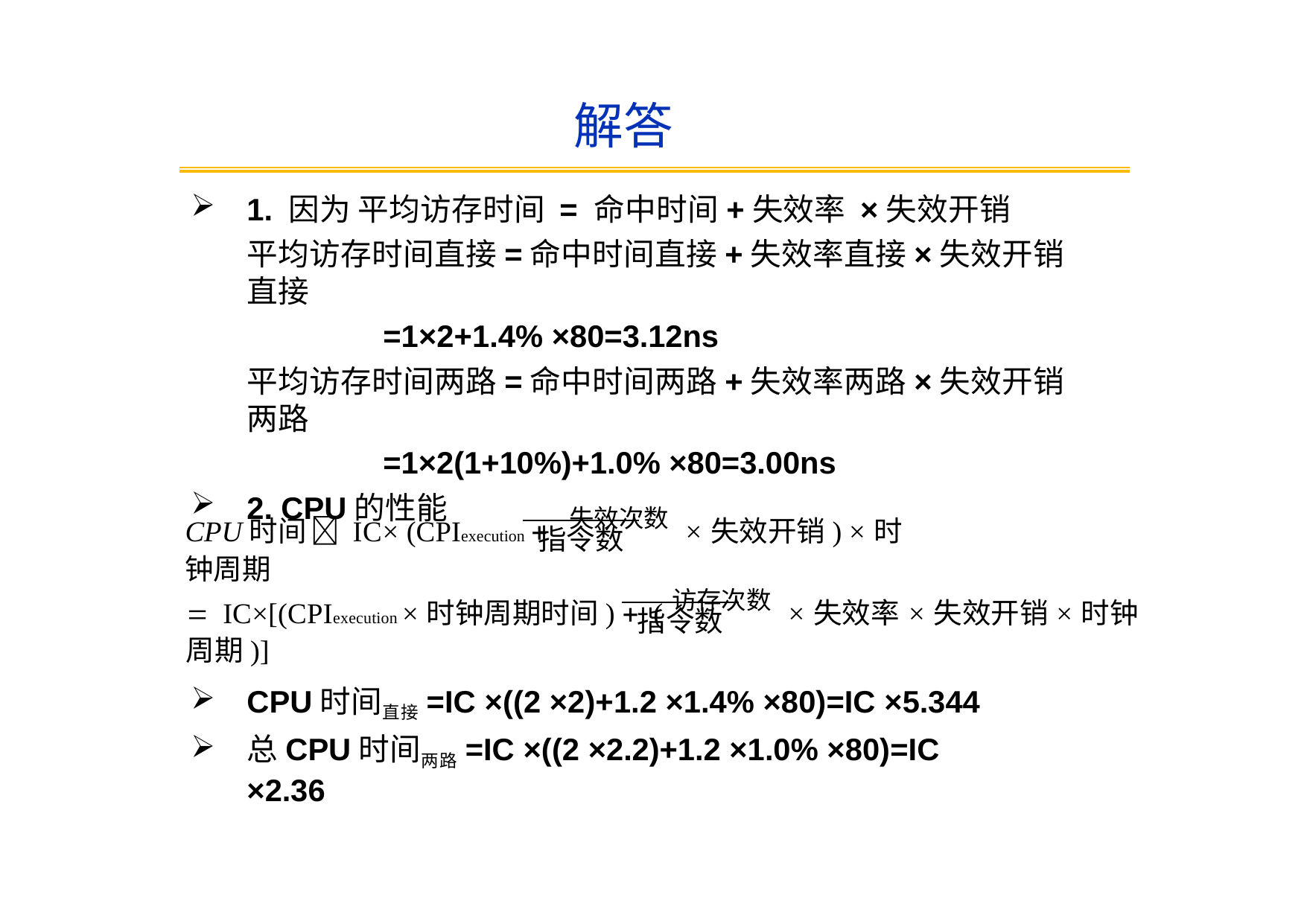

# 解答
1. 因为 平均访存时间 = 命中时间+失效率 ×失效开销
平均访存时间直接=命中时间直接+失效率直接×失效开销直接
=1×2+1.4% ×80=3.12ns
平均访存时间两路=命中时间两路+失效率两路×失效开销两路
=1×2(1+10%)+1.0% ×80=3.00ns
2. CPU的性能
CPU时间= IC× (CPIexecution + 失效次数×失效开销) ×时钟周期
指令数

= IC×[(CPIexecution ×时钟周期时间) + (访存次数×失效率×失效开销×时钟周期)]
指令数

CPU时间直接=IC ×((2 ×2)+1.2 ×1.4% ×80)=IC ×5.344
总CPU时间两路=IC ×((2 ×2.2)+1.2 ×1.0% ×80)=IC ×2.36